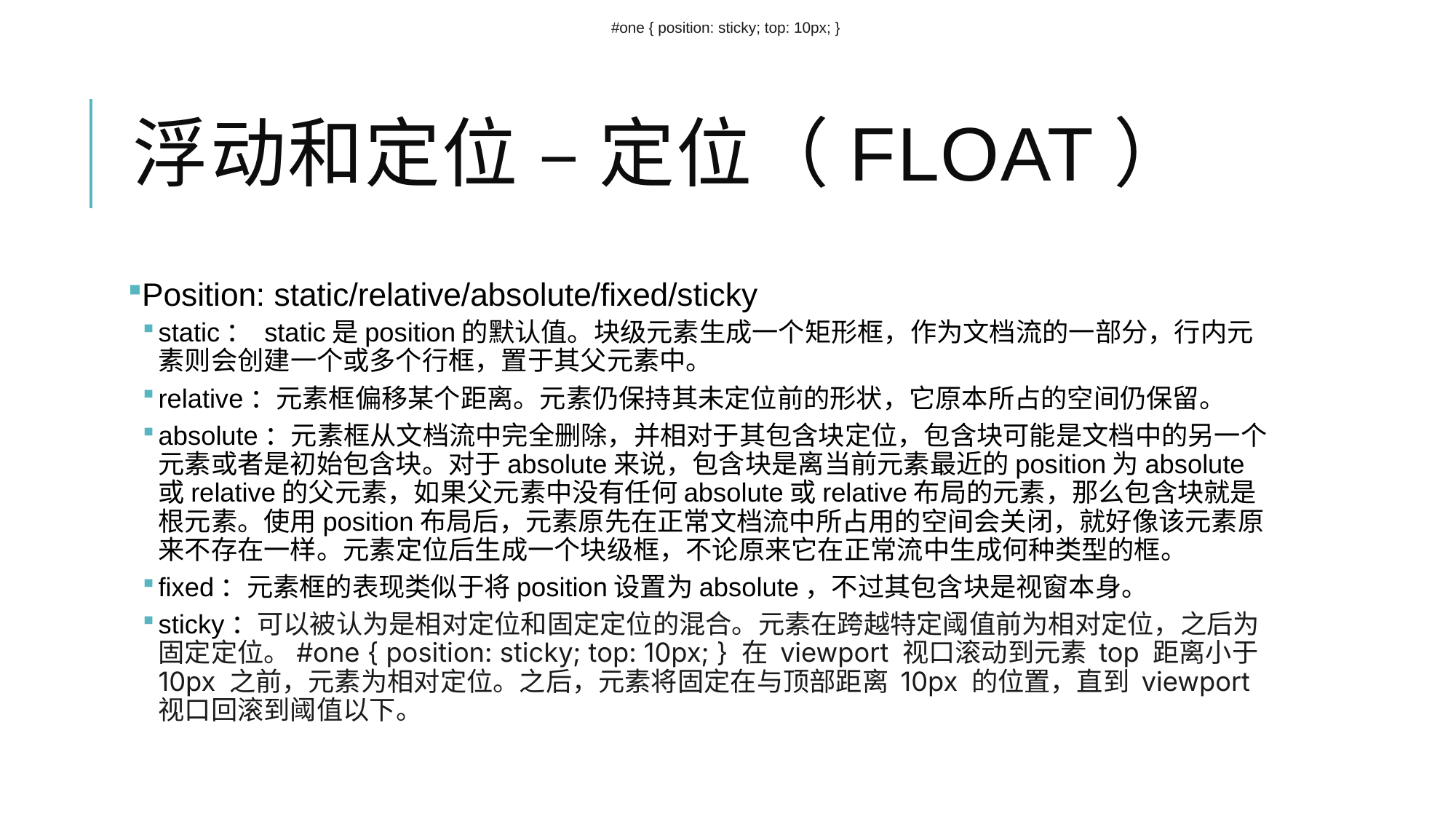

#one { position: sticky; top: 10px; }
# 浮动和定位 – 定位（float）
Position: static/relative/absolute/fixed/sticky
static： static是position的默认值。块级元素生成一个矩形框，作为文档流的一部分，行内元素则会创建一个或多个行框，置于其父元素中。
relative：元素框偏移某个距离。元素仍保持其未定位前的形状，它原本所占的空间仍保留。
absolute：元素框从文档流中完全删除，并相对于其包含块定位，包含块可能是文档中的另一个元素或者是初始包含块。对于absolute来说，包含块是离当前元素最近的position为absolute或relative的父元素，如果父元素中没有任何absolute或relative布局的元素，那么包含块就是根元素。使用position布局后，元素原先在正常文档流中所占用的空间会关闭，就好像该元素原来不存在一样。元素定位后生成一个块级框，不论原来它在正常流中生成何种类型的框。
fixed：元素框的表现类似于将position设置为absolute，不过其包含块是视窗本身。
sticky：可以被认为是相对定位和固定定位的混合。元素在跨越特定阈值前为相对定位，之后为固定定位。#one { position: sticky; top: 10px; } 在 viewport 视口滚动到元素 top 距离小于 10px 之前，元素为相对定位。之后，元素将固定在与顶部距离 10px 的位置，直到 viewport 视口回滚到阈值以下。